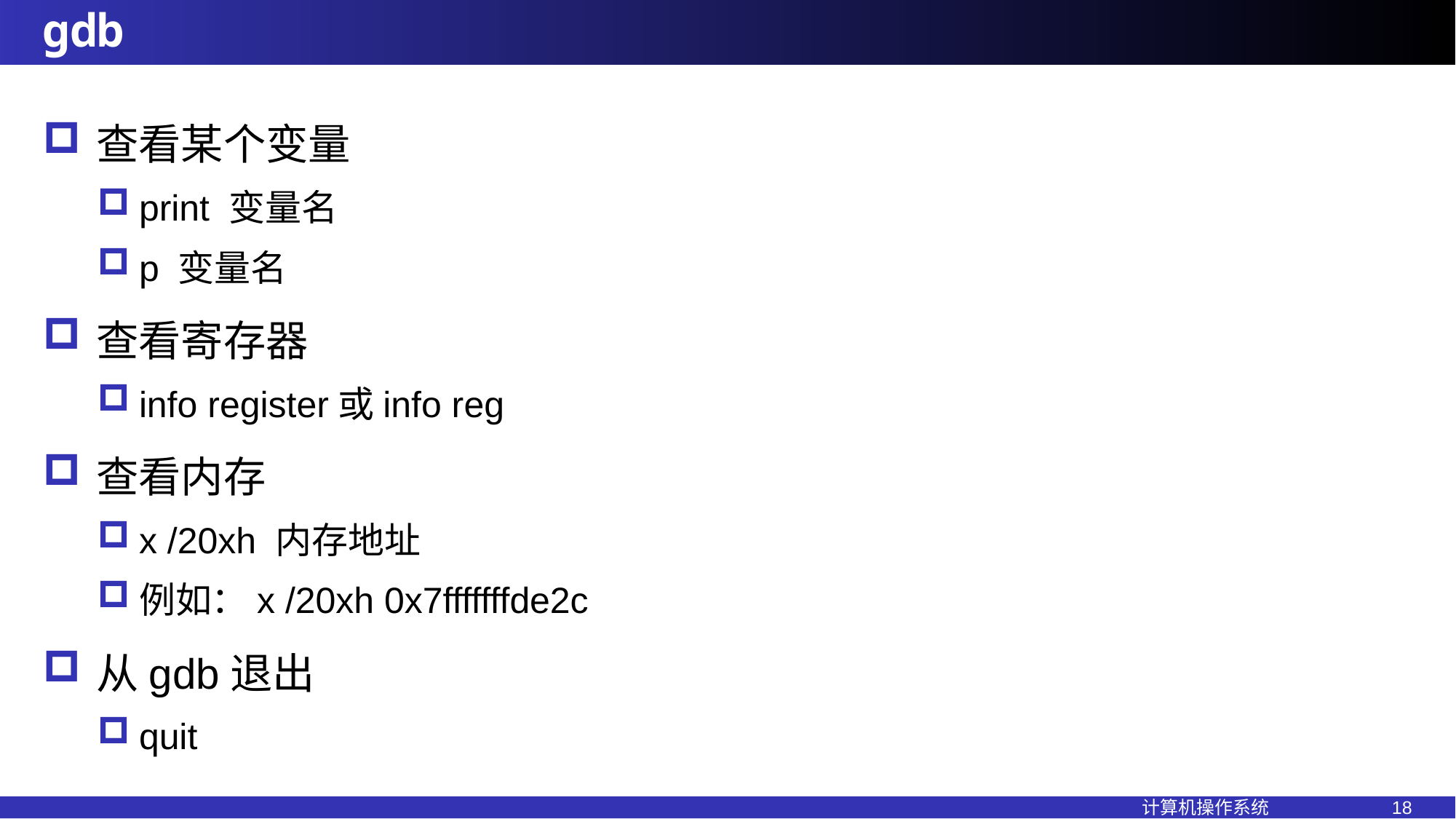

# gdb
查看某个变量
print 变量名
p 变量名
查看寄存器
info register或info reg
查看内存
x /20xh 内存地址
例如：x /20xh 0x7fffffffde2c
从gdb退出
quit
计算机操作系统                     18